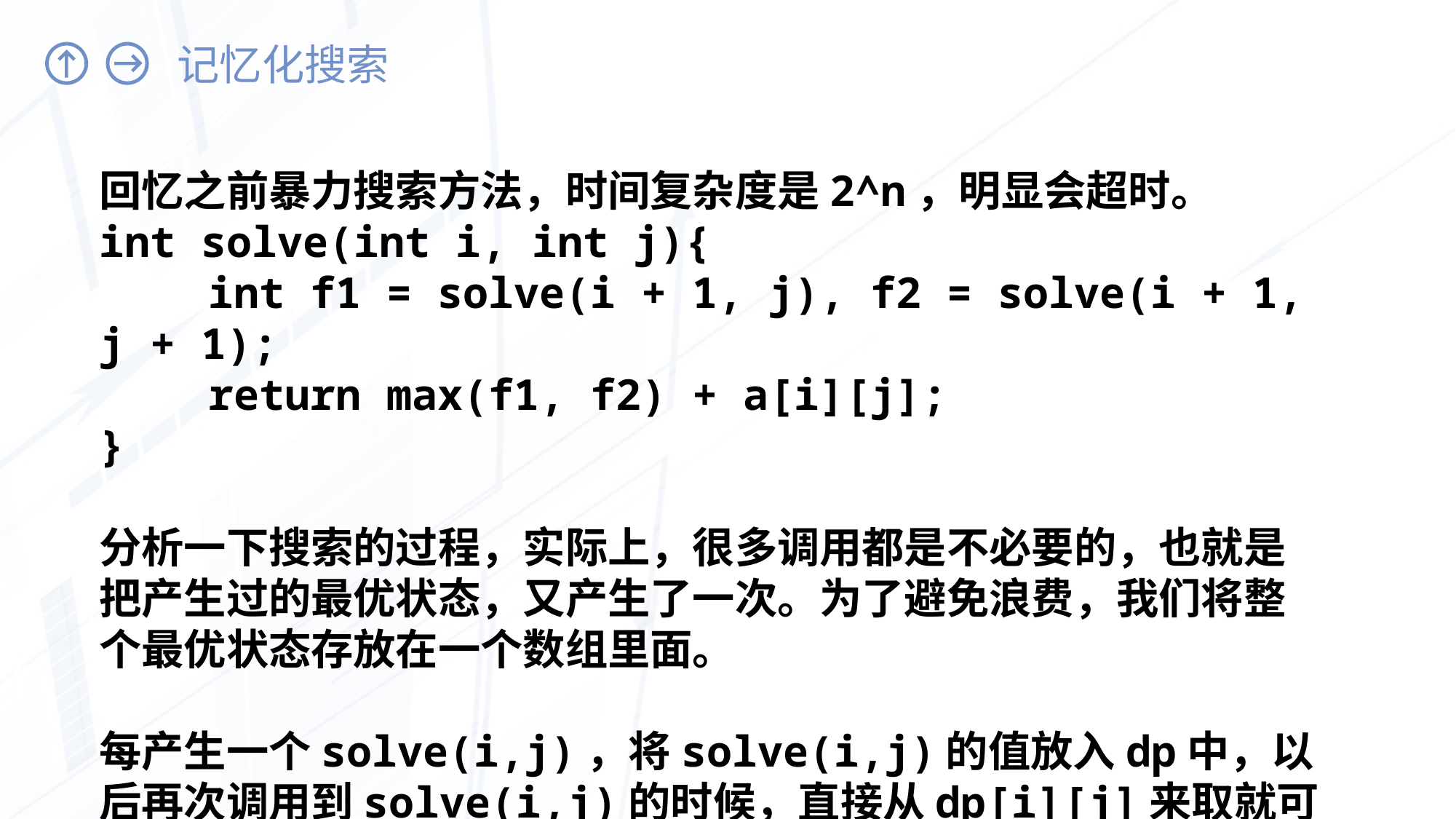

# 记忆化搜索
回忆之前暴力搜索方法，时间复杂度是2^n，明显会超时。
int solve(int i, int j){
	int f1 = solve(i + 1, j), f2 = solve(i + 1, j + 1);
	return max(f1, f2) + a[i][j];
}

分析一下搜索的过程，实际上，很多调用都是不必要的，也就是把产生过的最优状态，又产生了一次。为了避免浪费，我们将整个最优状态存放在一个数组里面。

每产生一个solve(i,j)，将solve(i,j)的值放入dp中，以后再次调用到solve(i,j)的时候，直接从dp[i][j]来取就可以了。